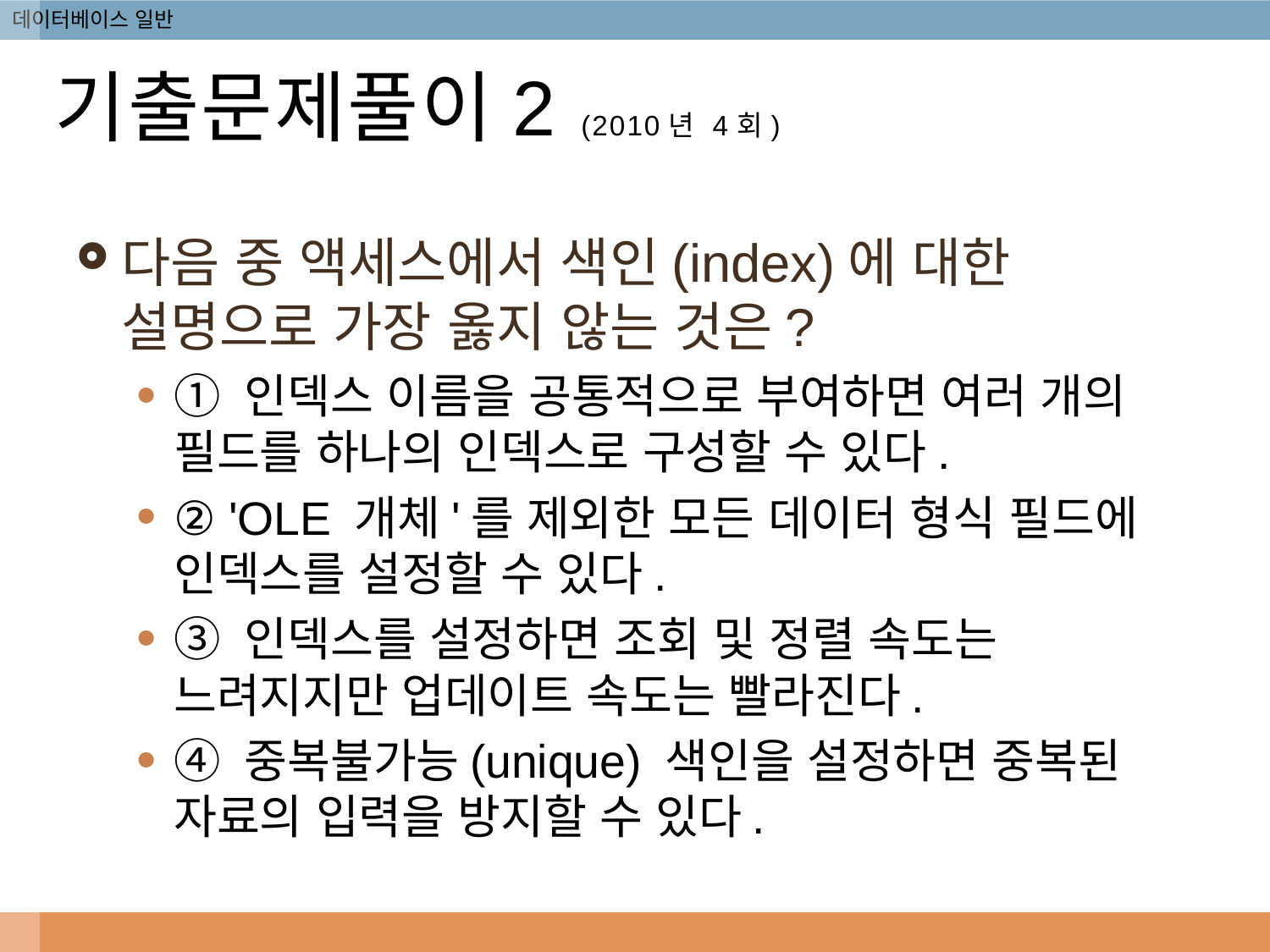

# 기출문제풀이2 (2010년 4회)
다음 중 액세스에서 색인(index)에 대한 설명으로 가장 옳지 않는 것은?
① 인덱스 이름을 공통적으로 부여하면 여러 개의 필드를 하나의 인덱스로 구성할 수 있다.
② 'OLE 개체'를 제외한 모든 데이터 형식 필드에 인덱스를 설정할 수 있다.
③ 인덱스를 설정하면 조회 및 정렬 속도는 느려지지만 업데이트 속도는 빨라진다.
④ 중복불가능(unique) 색인을 설정하면 중복된 자료의 입력을 방지할 수 있다.